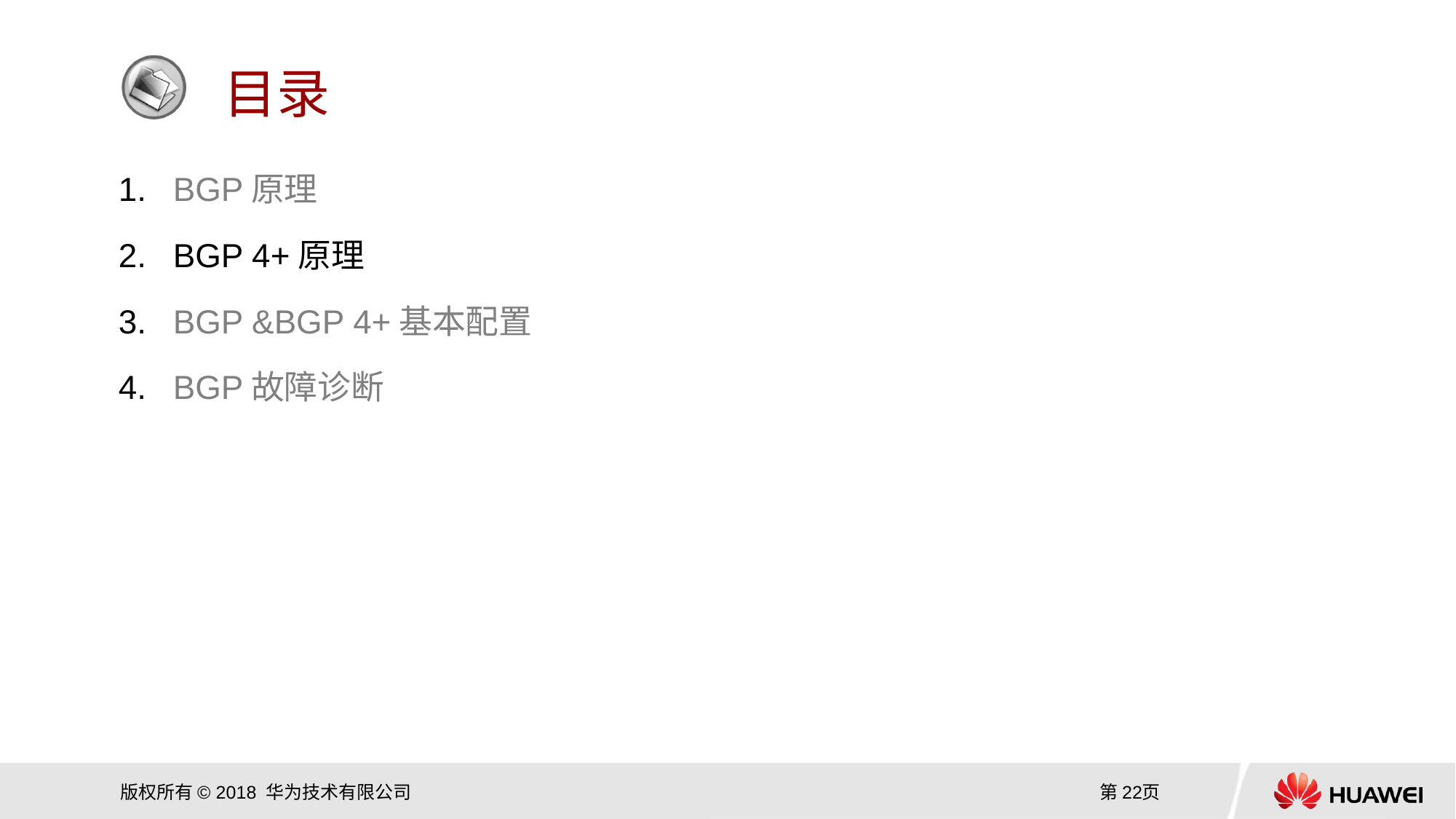

BGP原理
BGP 4+原理
BGP &BGP 4+基本配置
BGP故障诊断